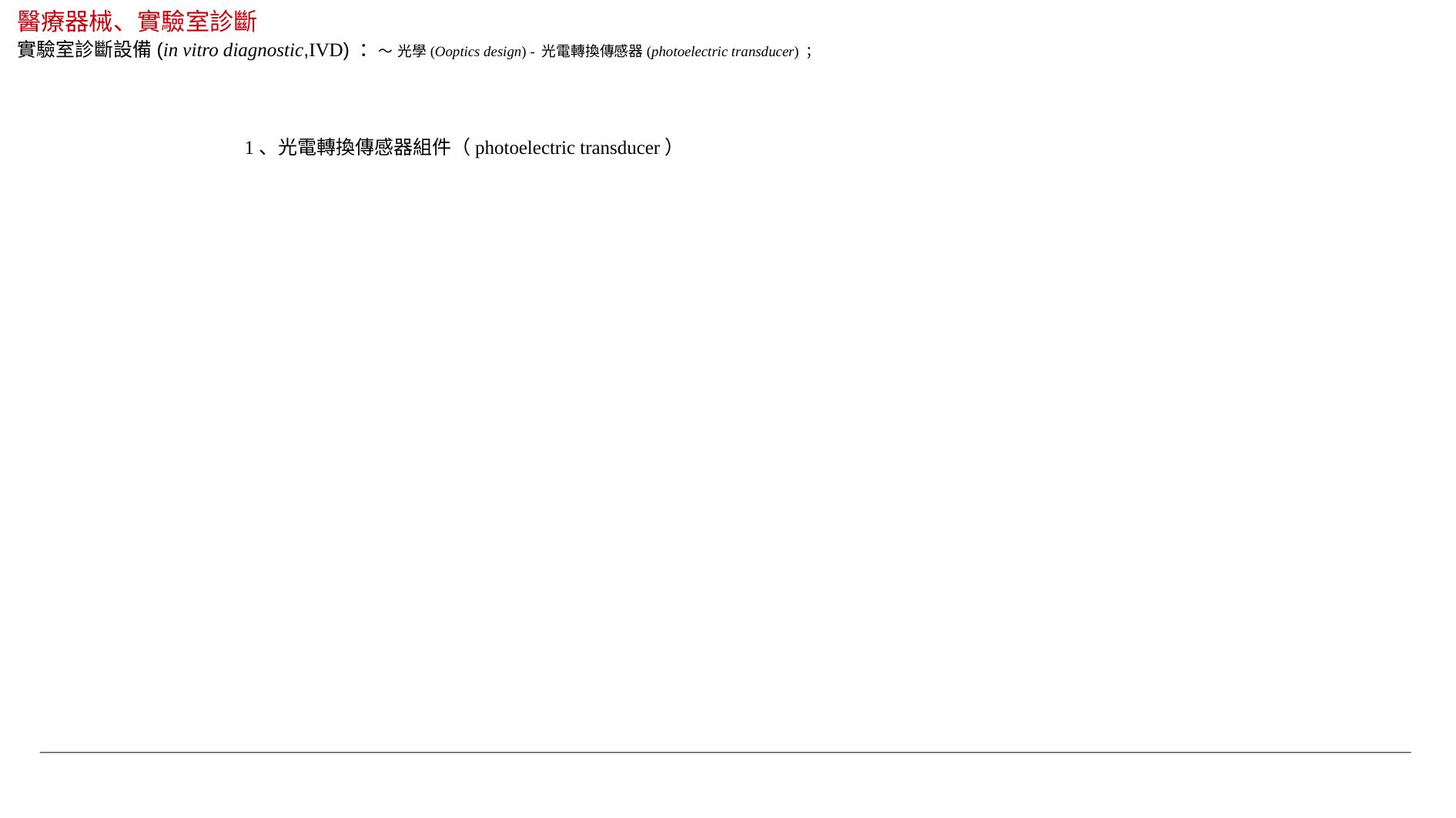

醫療器械、實驗室診斷
實驗室診斷設備(in vitro diagnostic,IVD) ：～ 光學(Ooptics design) - 光電轉換傳感器(photoelectric transducer) ；
1、光電轉換傳感器組件（photoelectric transducer）